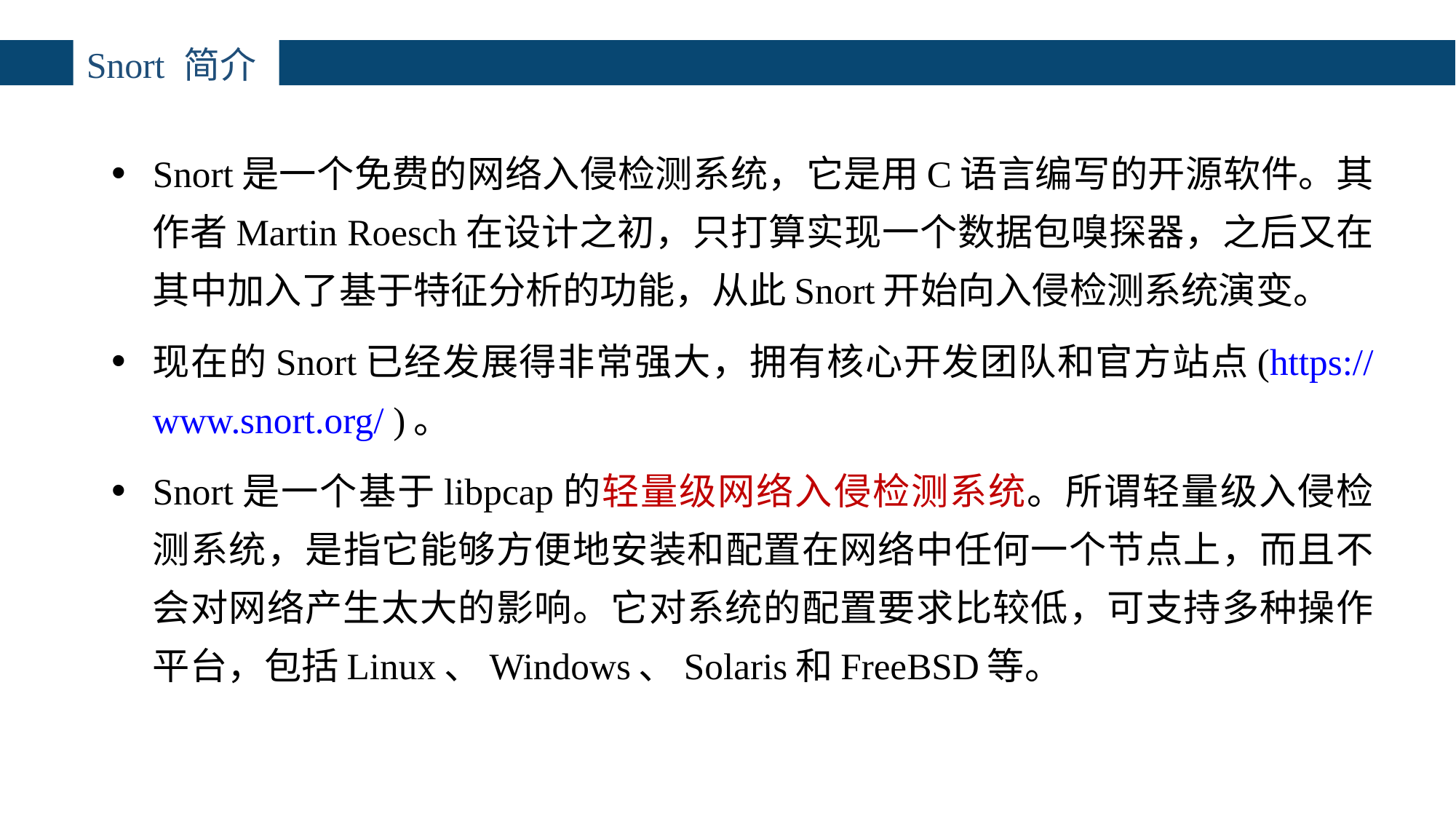

# Snort 简介
Snort是一个免费的网络入侵检测系统，它是用C语言编写的开源软件。其作者Martin Roesch在设计之初，只打算实现一个数据包嗅探器，之后又在其中加入了基于特征分析的功能，从此Snort开始向入侵检测系统演变。
现在的Snort已经发展得非常强大，拥有核心开发团队和官方站点(https://www.snort.org/ )。
Snort是一个基于libpcap的轻量级网络入侵检测系统。所谓轻量级入侵检测系统，是指它能够方便地安装和配置在网络中任何一个节点上，而且不会对网络产生太大的影响。它对系统的配置要求比较低，可支持多种操作平台，包括Linux、Windows、Solaris和FreeBSD等。